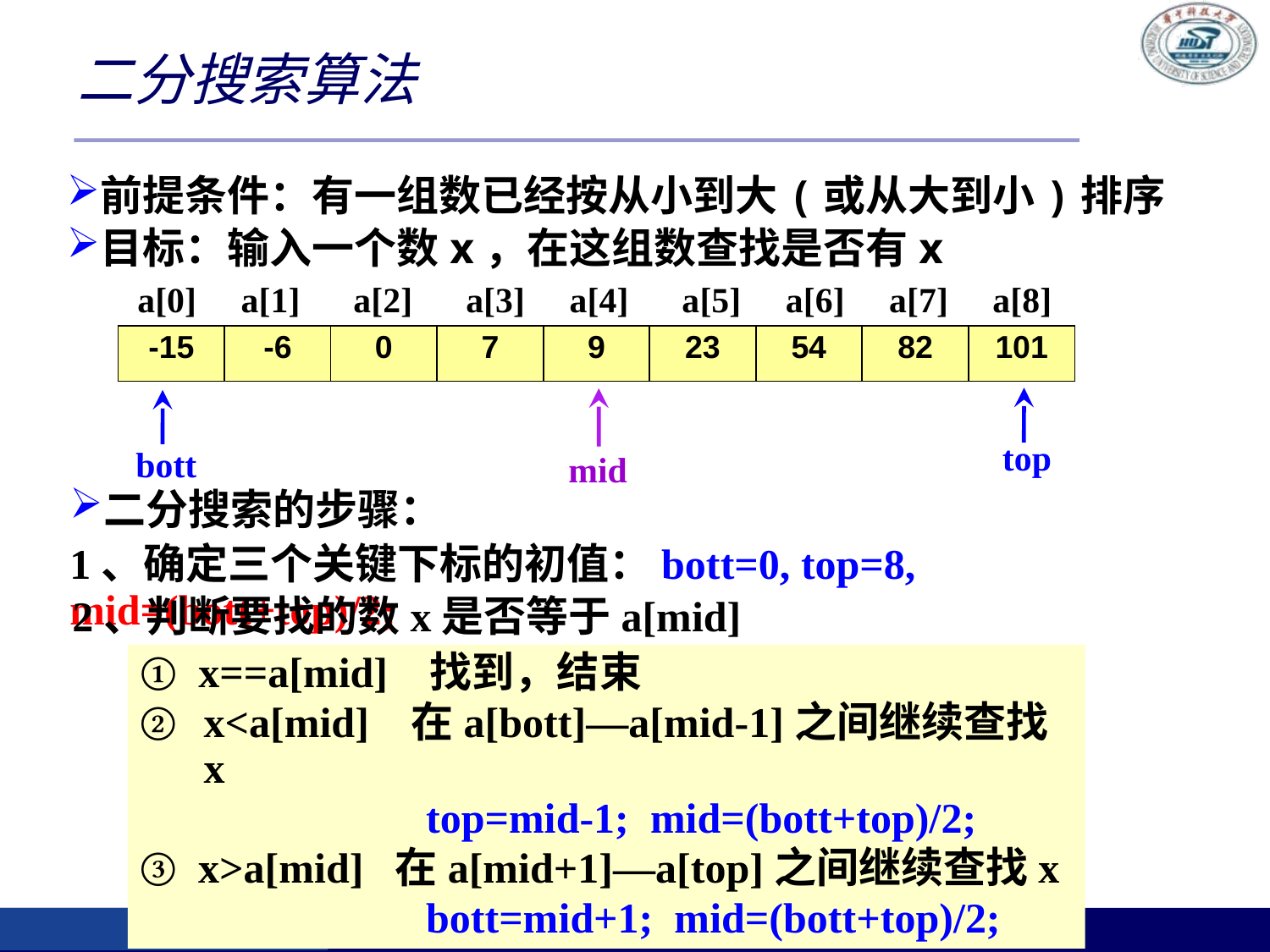

二分搜索算法
前提条件：有一组数已经按从小到大(或从大到小)排序
目标：输入一个数x，在这组数查找是否有x
a[0]     a[1]      a[2]      a[3]     a[4]      a[5]     a[6]     a[7]     a[8]
| -15 | -6 | 0 | 7 | 9 | 23 | 54 | 82 | 101 |
| --- | --- | --- | --- | --- | --- | --- | --- | --- |

top

mid

bott
二分搜索的步骤：
1、确定三个关键下标的初值：bott=0, top=8, mid=(bott+top)/2;
2、判断要找的数x是否等于a[mid]
①  x==a[mid]   找到，结束
x<a[mid]   在a[bott]—a[mid-1]之间继续查找x
                           top=mid-1;  mid=(bott+top)/2;
③  x>a[mid]  在a[mid+1]—a[top]之间继续查找x
                           bott=mid+1;  mid=(bott+top)/2;